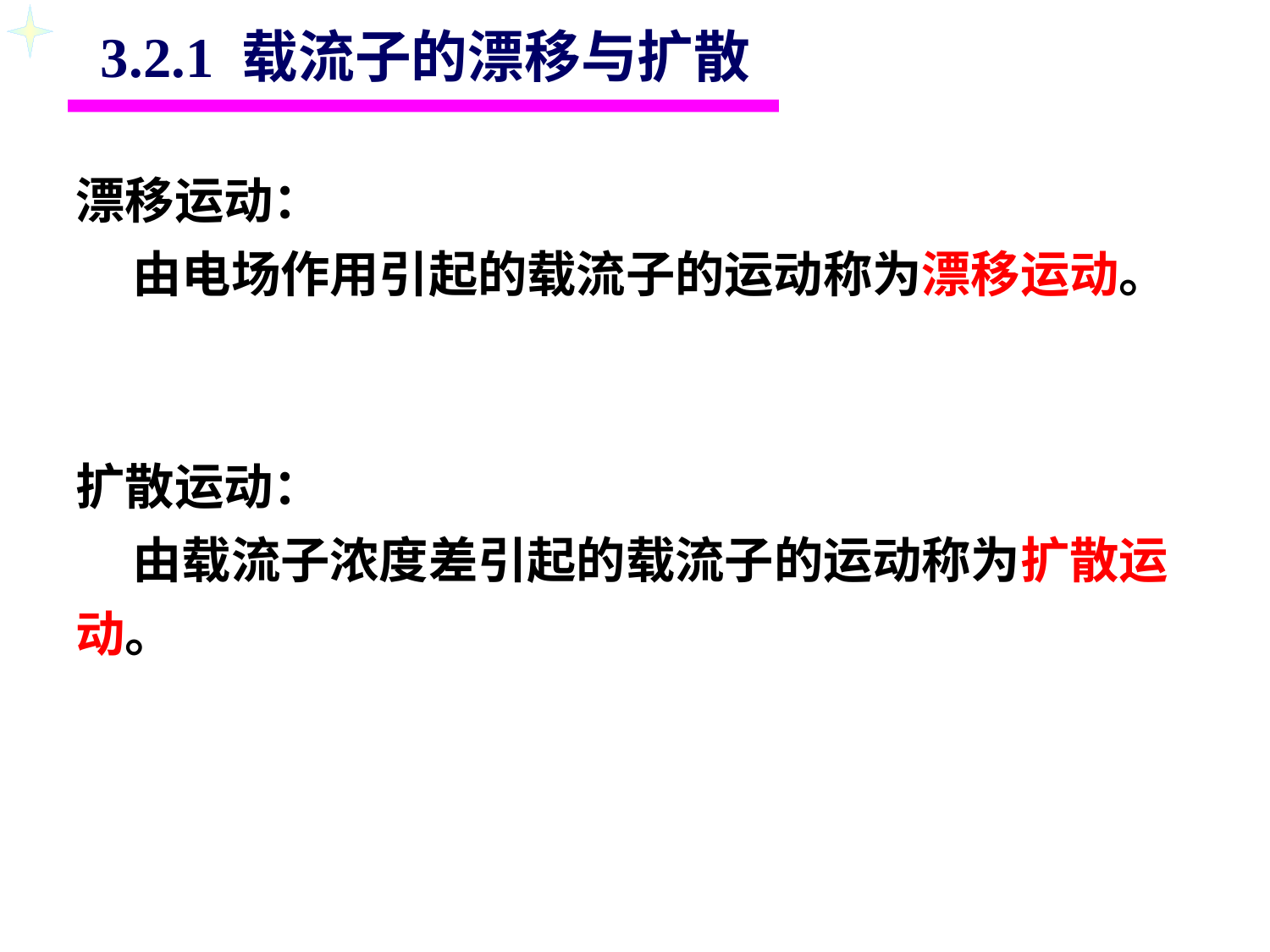

3.2.1 载流子的漂移与扩散

漂移运动：
    由电场作用引起的载流子的运动称为漂移运动。

扩散运动：
    由载流子浓度差引起的载流子的运动称为扩散运动。